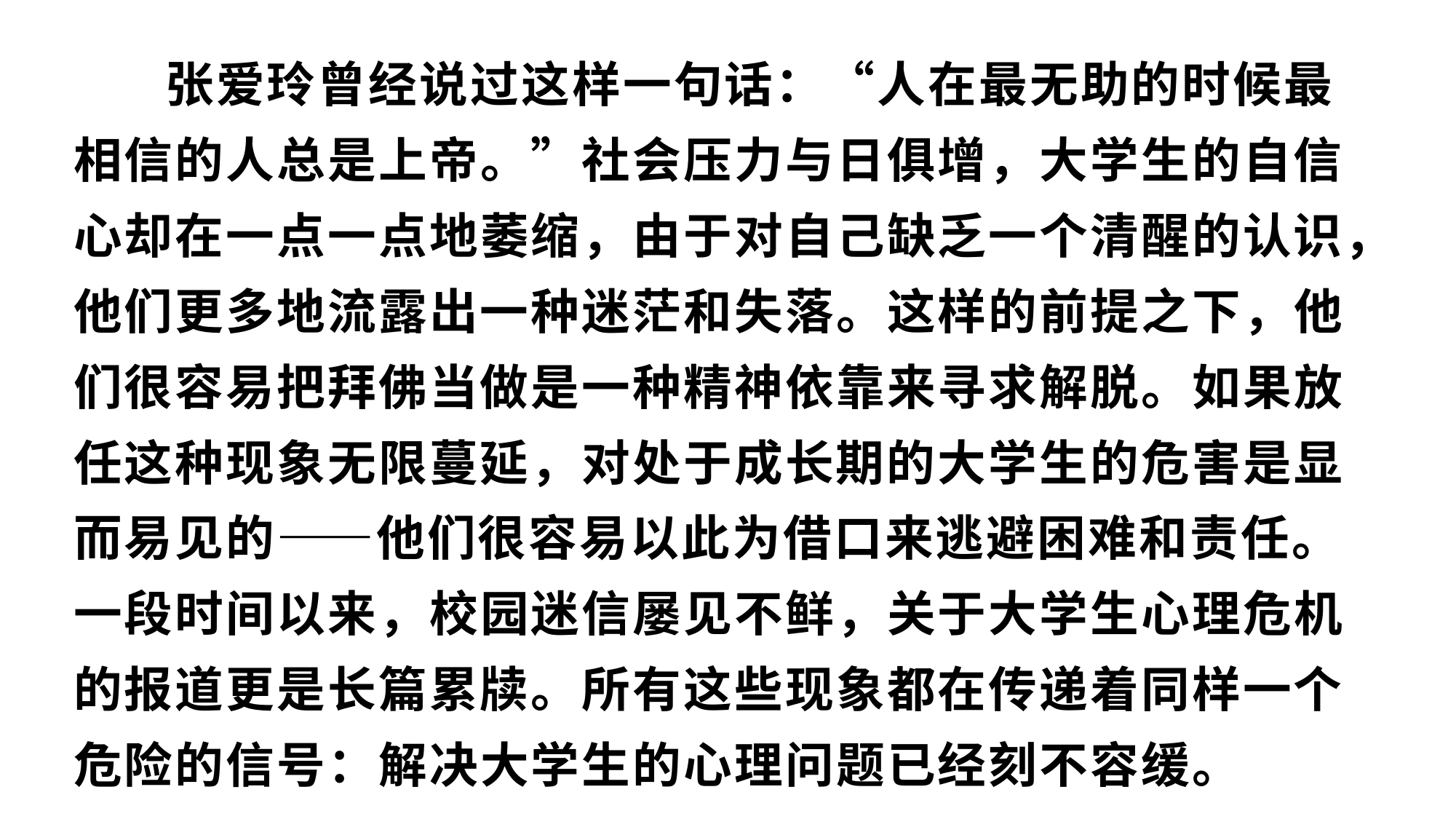

张爱玲曾经说过这样一句话：“人在最无助的时候最相信的人总是上帝。”社会压力与日俱增，大学生的自信心却在一点一点地萎缩，由于对自己缺乏一个清醒的认识，他们更多地流露出一种迷茫和失落。这样的前提之下，他们很容易把拜佛当做是一种精神依靠来寻求解脱。如果放任这种现象无限蔓延，对处于成长期的大学生的危害是显而易见的——他们很容易以此为借口来逃避困难和责任。一段时间以来，校园迷信屡见不鲜，关于大学生心理危机的报道更是长篇累牍。所有这些现象都在传递着同样一个危险的信号：解决大学生的心理问题已经刻不容缓。